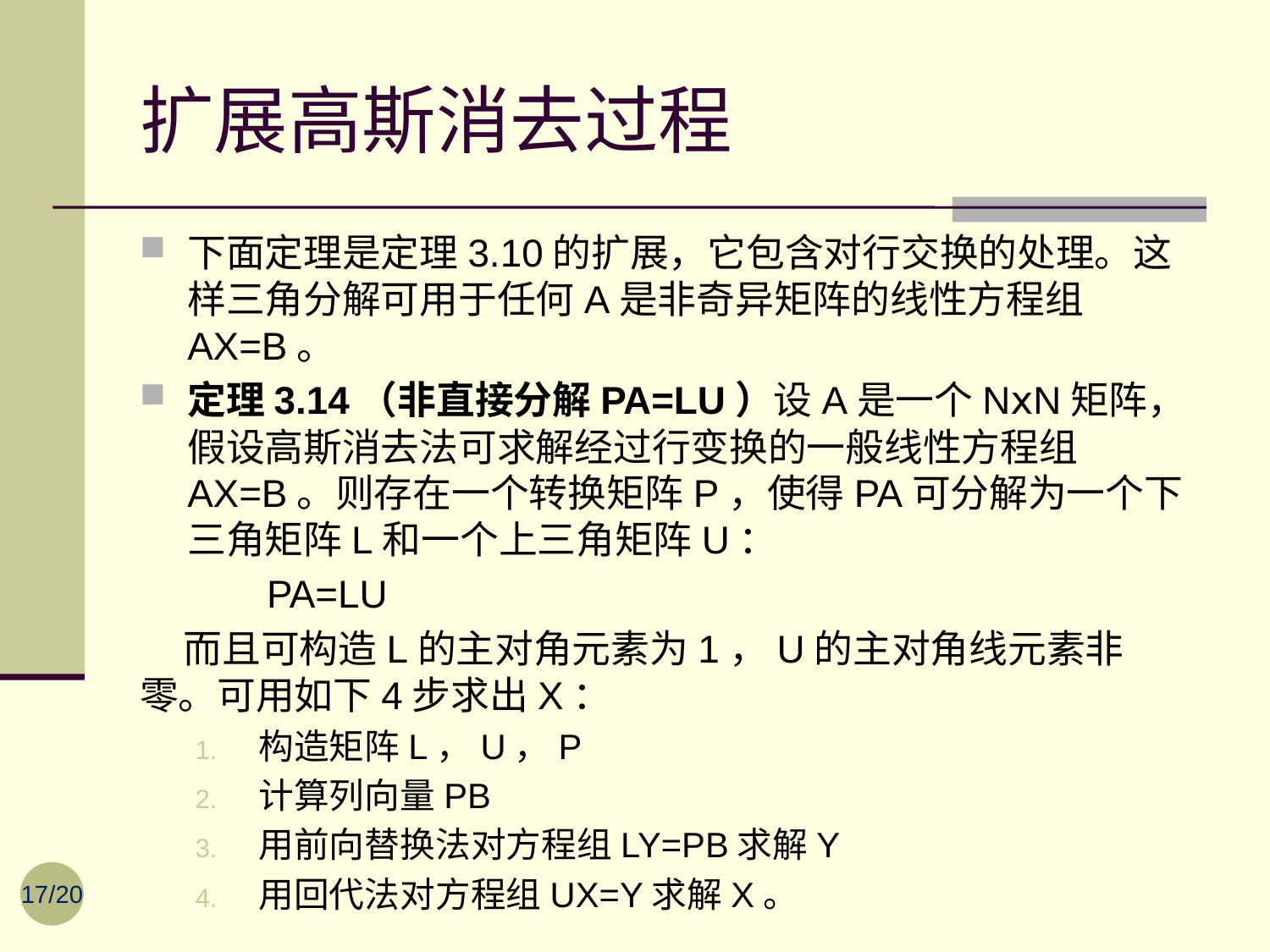

# 扩展高斯消去过程
下面定理是定理3.10的扩展，它包含对行交换的处理。这样三角分解可用于任何A是非奇异矩阵的线性方程组AX=B。
定理3.14（非直接分解PA=LU）设A是一个NⅹN矩阵，假设高斯消去法可求解经过行变换的一般线性方程组AX=B。则存在一个转换矩阵P，使得PA可分解为一个下三角矩阵L和一个上三角矩阵U：
	PA=LU
    而且可构造L的主对角元素为1，U的主对角线元素非零。可用如下4步求出X：
构造矩阵L，U，P
计算列向量PB
用前向替换法对方程组LY=PB求解Y
用回代法对方程组UX=Y求解X。